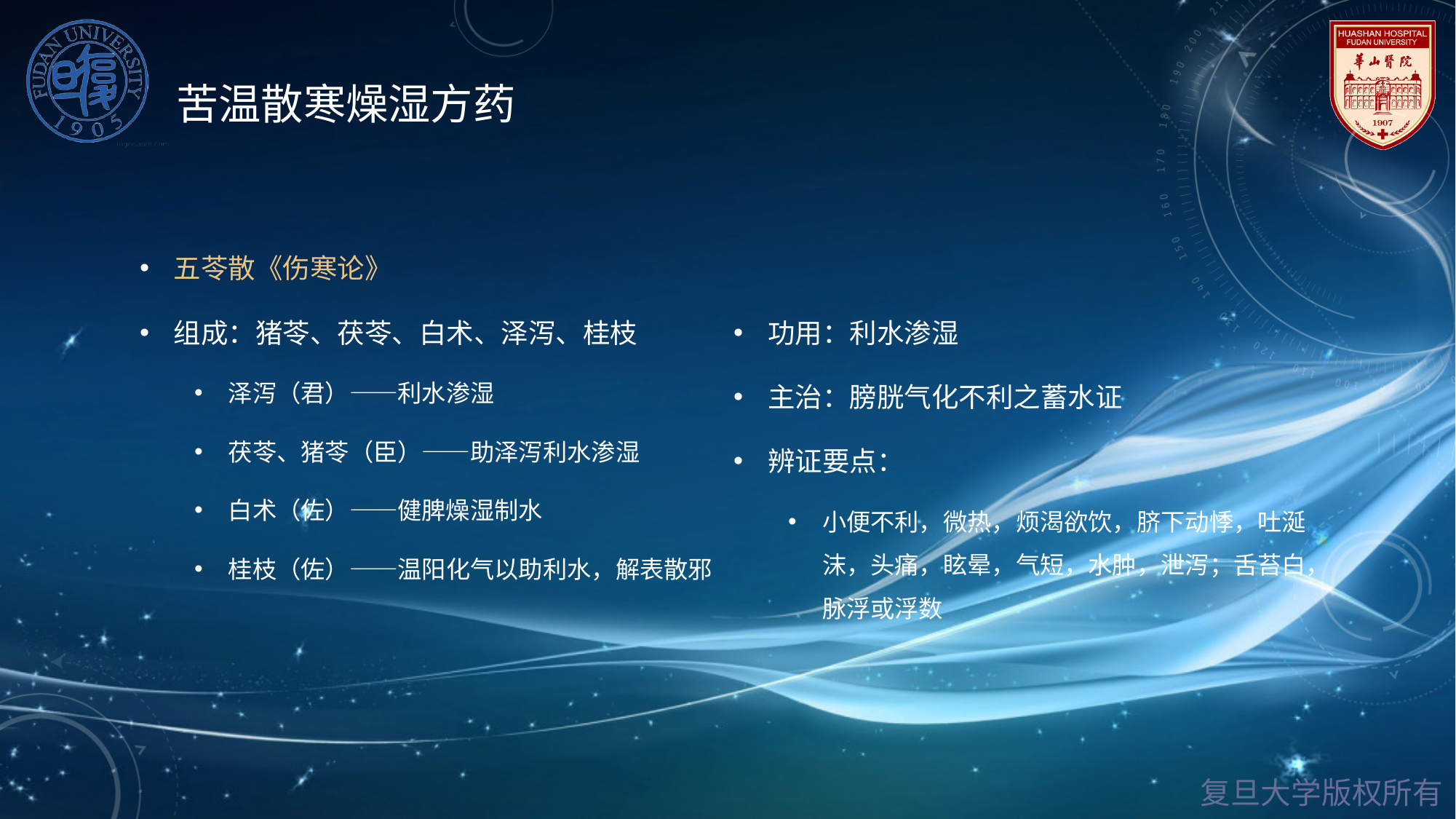

# 苦温散寒燥湿方药
五苓散《伤寒论》
组成：猪苓、茯苓、白术、泽泻、桂枝
泽泻（君）——利水渗湿
茯苓、猪苓（臣）——助泽泻利水渗湿
白术（佐）——健脾燥湿制水
桂枝（佐）——温阳化气以助利水，解表散邪

功用：利水渗湿
主治：膀胱气化不利之蓄水证
辨证要点：
小便不利，微热，烦渴欲饮，脐下动悸，吐涎沫，头痛，眩晕，气短，水肿，泄泻；舌苔白，脉浮或浮数